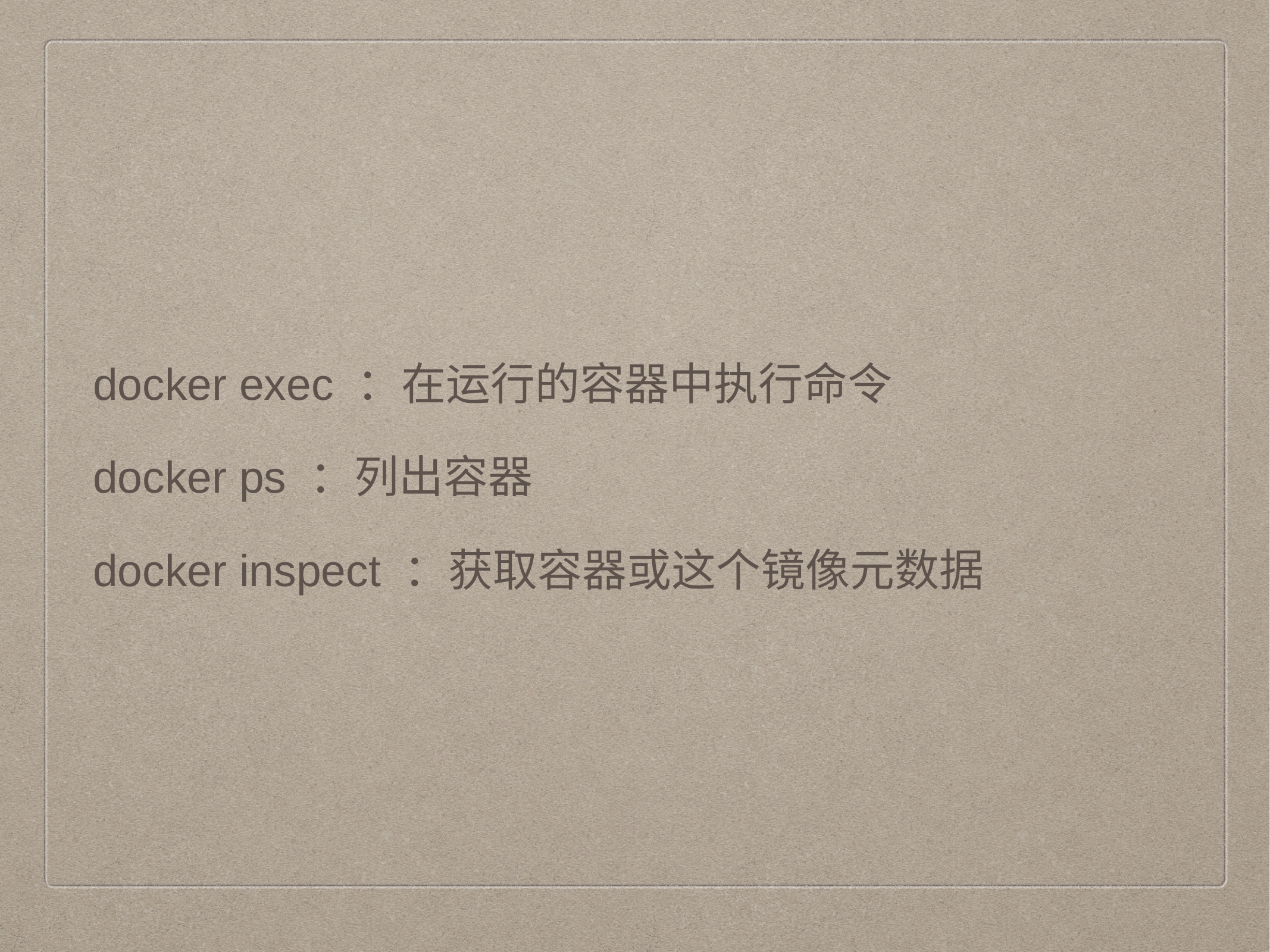

docker exec ：在运行的容器中执行命令
docker ps ：列出容器
docker inspect ：获取容器或这个镜像元数据